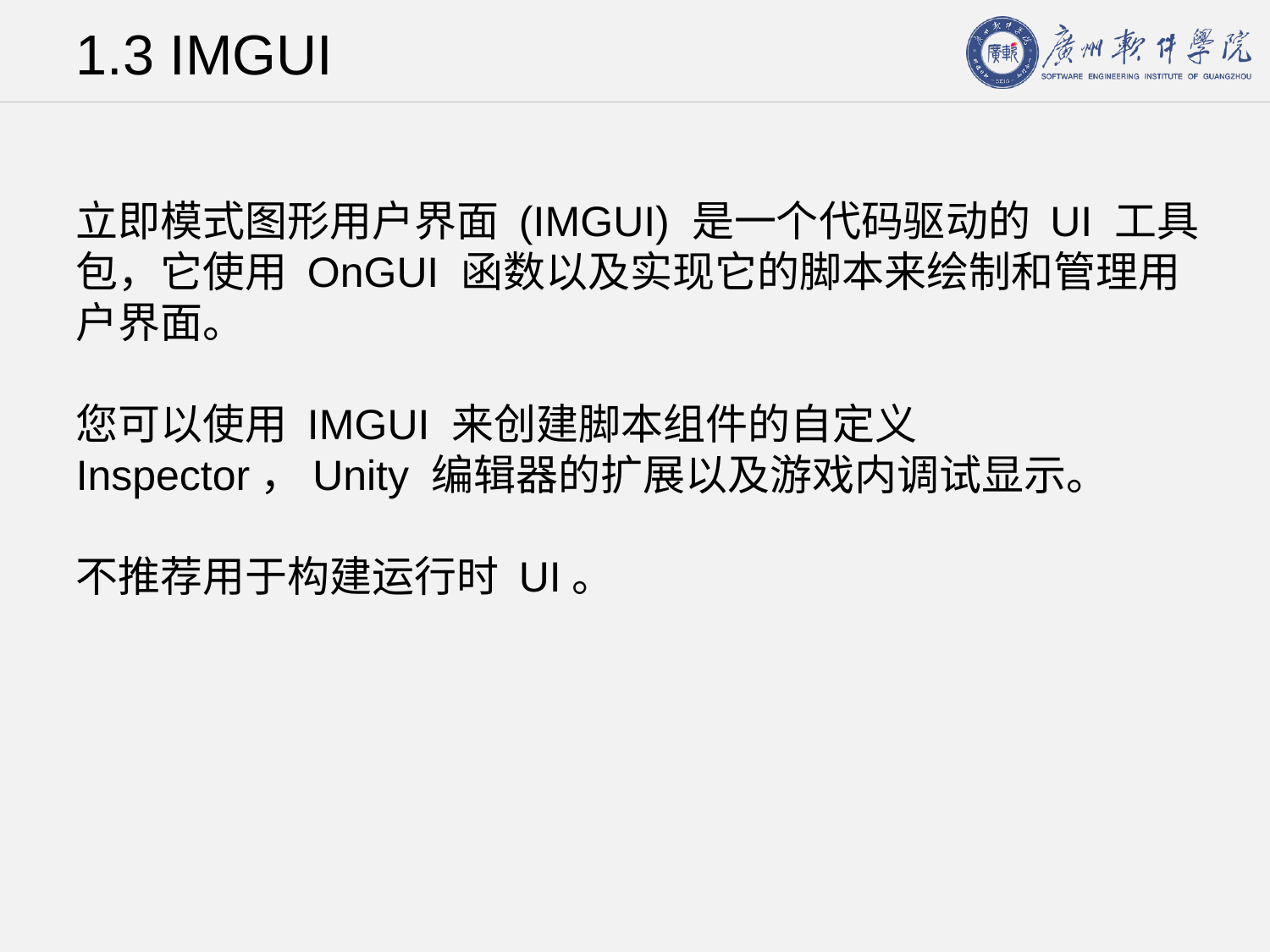

# 1.3 IMGUI
立即模式图形用户界面 (IMGUI) 是一个代码驱动的 UI 工具包，它使用 OnGUI 函数以及实现它的脚本来绘制和管理用户界面。

您可以使用 IMGUI 来创建脚本组件的自定义 Inspector，Unity 编辑器的扩展以及游戏内调试显示。

不推荐用于构建运行时 UI。